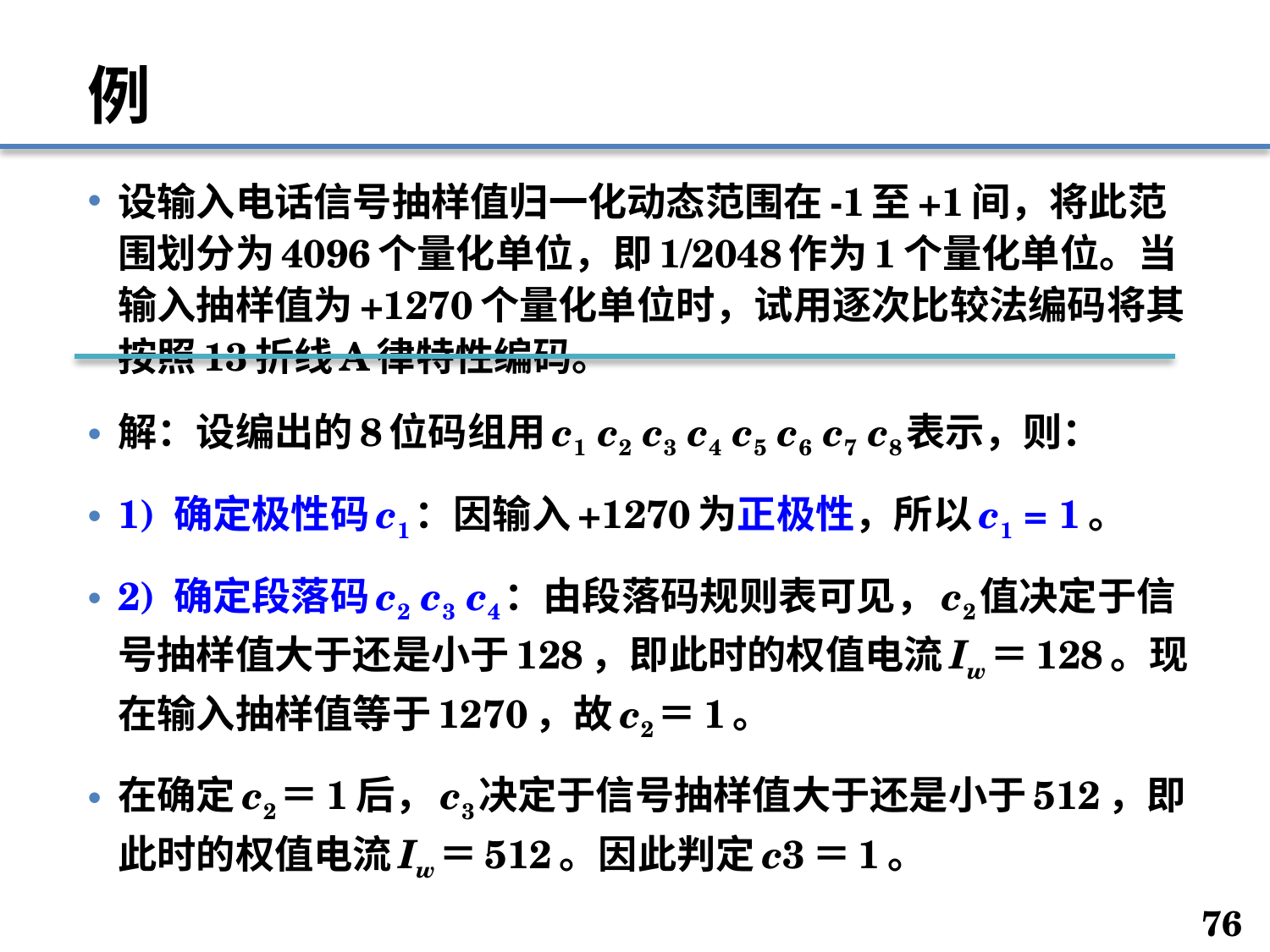

# 例
设输入电话信号抽样值归一化动态范围在-1至+1间，将此范围划分为4096个量化单位，即1/2048作为1个量化单位。当输入抽样值为+1270个量化单位时，试用逐次比较法编码将其按照13折线A律特性编码。
解：设编出的8位码组用c1 c2 c3 c4 c5 c6 c7 c8表示，则：
1) 确定极性码c1：因输入+1270为正极性，所以c1 = 1。
2) 确定段落码c2 c3 c4：由段落码规则表可见，c2值决定于信号抽样值大于还是小于128，即此时的权值电流Iw＝128。现在输入抽样值等于1270，故c2＝1。
在确定c2＝1后，c3决定于信号抽样值大于还是小于512，即此时的权值电流Iw＝512。因此判定c3＝1。
76